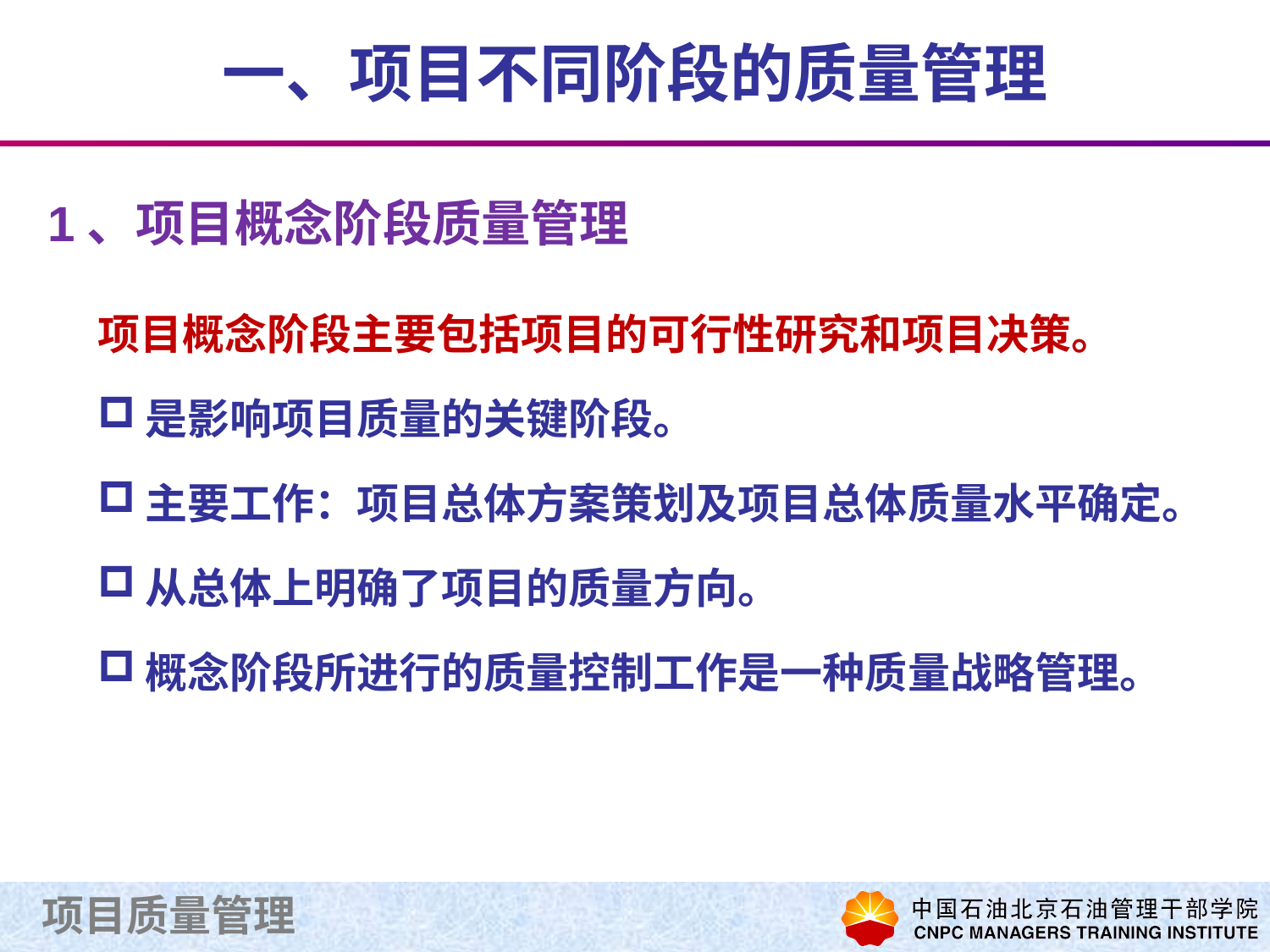

# 一、项目不同阶段的质量管理
1、项目概念阶段质量管理
项目概念阶段主要包括项目的可行性研究和项目决策。
是影响项目质量的关键阶段。
主要工作：项目总体方案策划及项目总体质量水平确定。
从总体上明确了项目的质量方向。
概念阶段所进行的质量控制工作是一种质量战略管理。